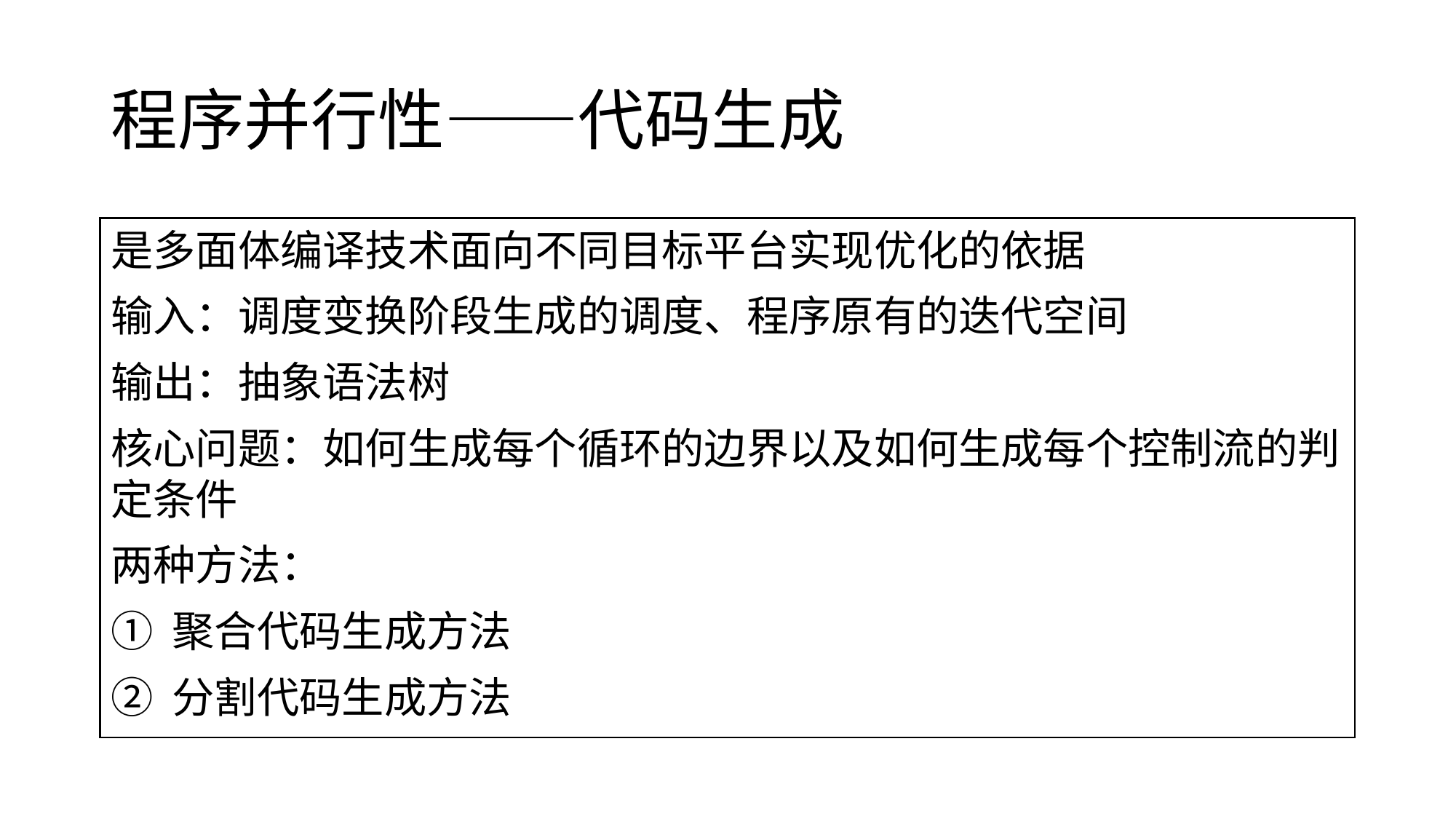

# 程序并行性——代码生成
是多面体编译技术面向不同目标平台实现优化的依据
输入：调度变换阶段生成的调度、程序原有的迭代空间
输出：抽象语法树
核心问题：如何生成每个循环的边界以及如何生成每个控制流的判定条件
两种方法：
聚合代码生成方法
分割代码生成方法